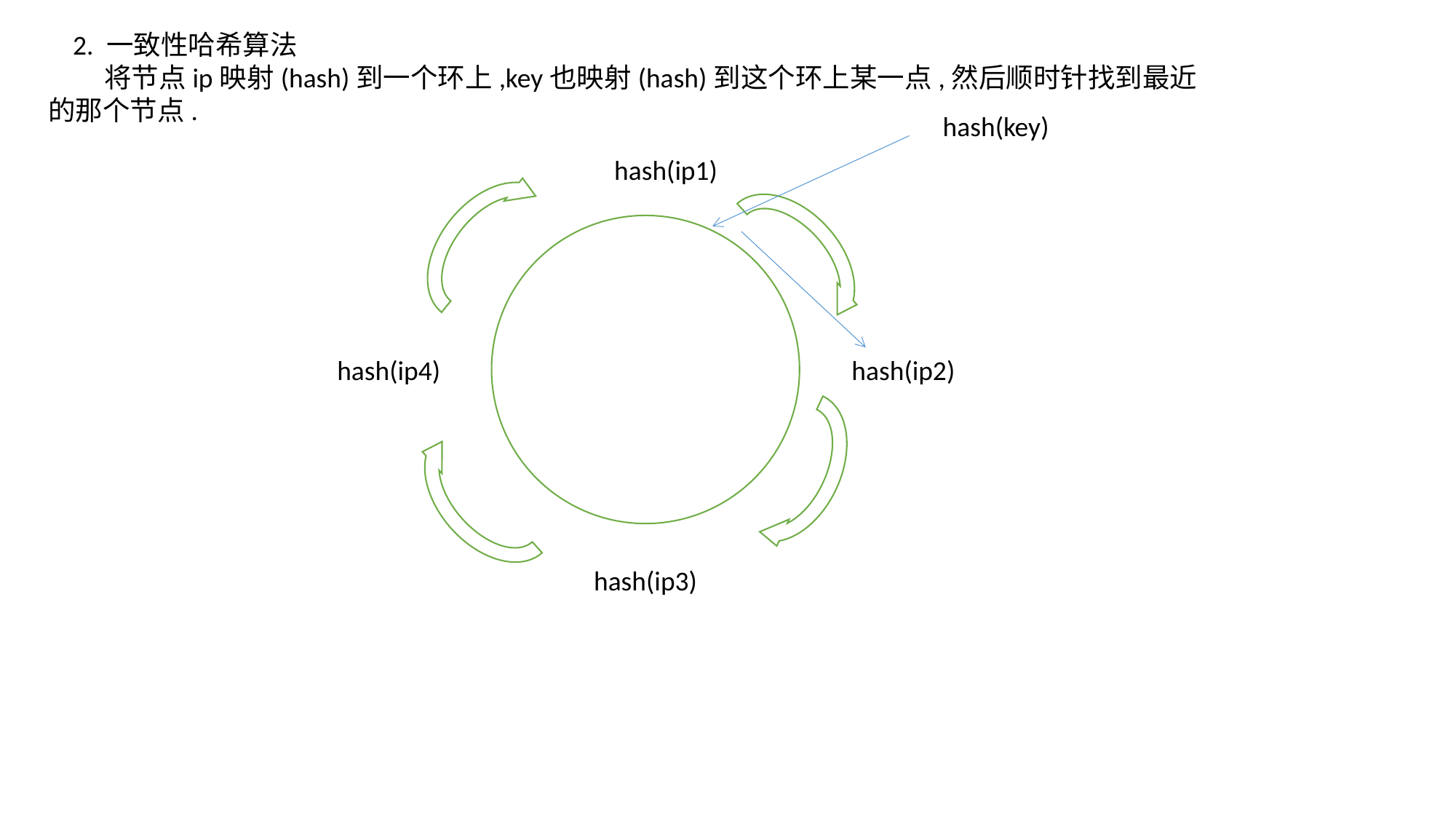

2. 一致性哈希算法
        将节点ip映射(hash)到一个环上,key也映射(hash)到这个环上某一点,然后顺时针找到最近的那个节点.
hash(key)
hash(ip1)

hash(ip4)
hash(ip2)

hash(ip3)